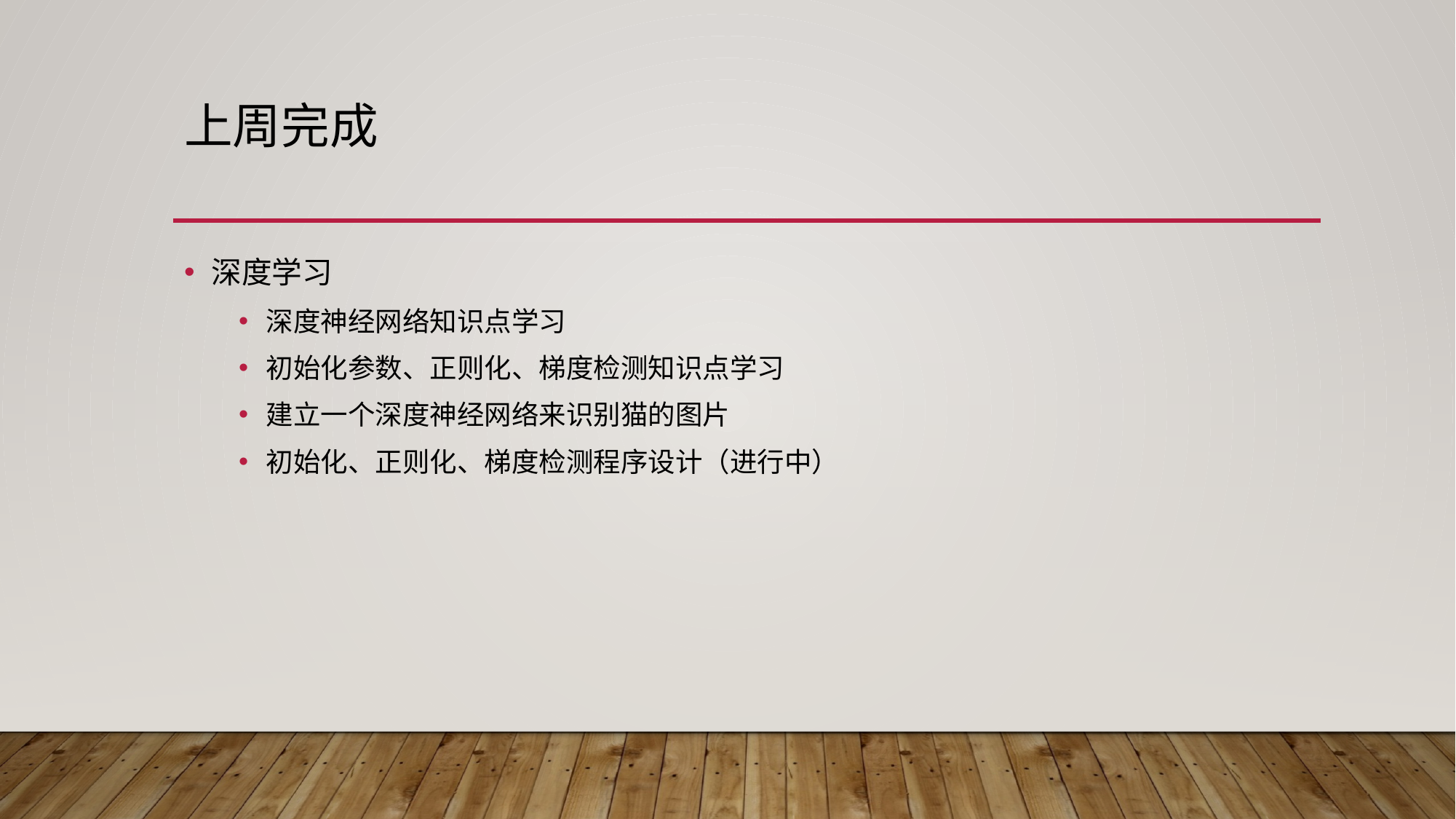

# 上周完成
深度学习
深度神经网络知识点学习
初始化参数、正则化、梯度检测知识点学习
建立一个深度神经网络来识别猫的图片
初始化、正则化、梯度检测程序设计（进行中）